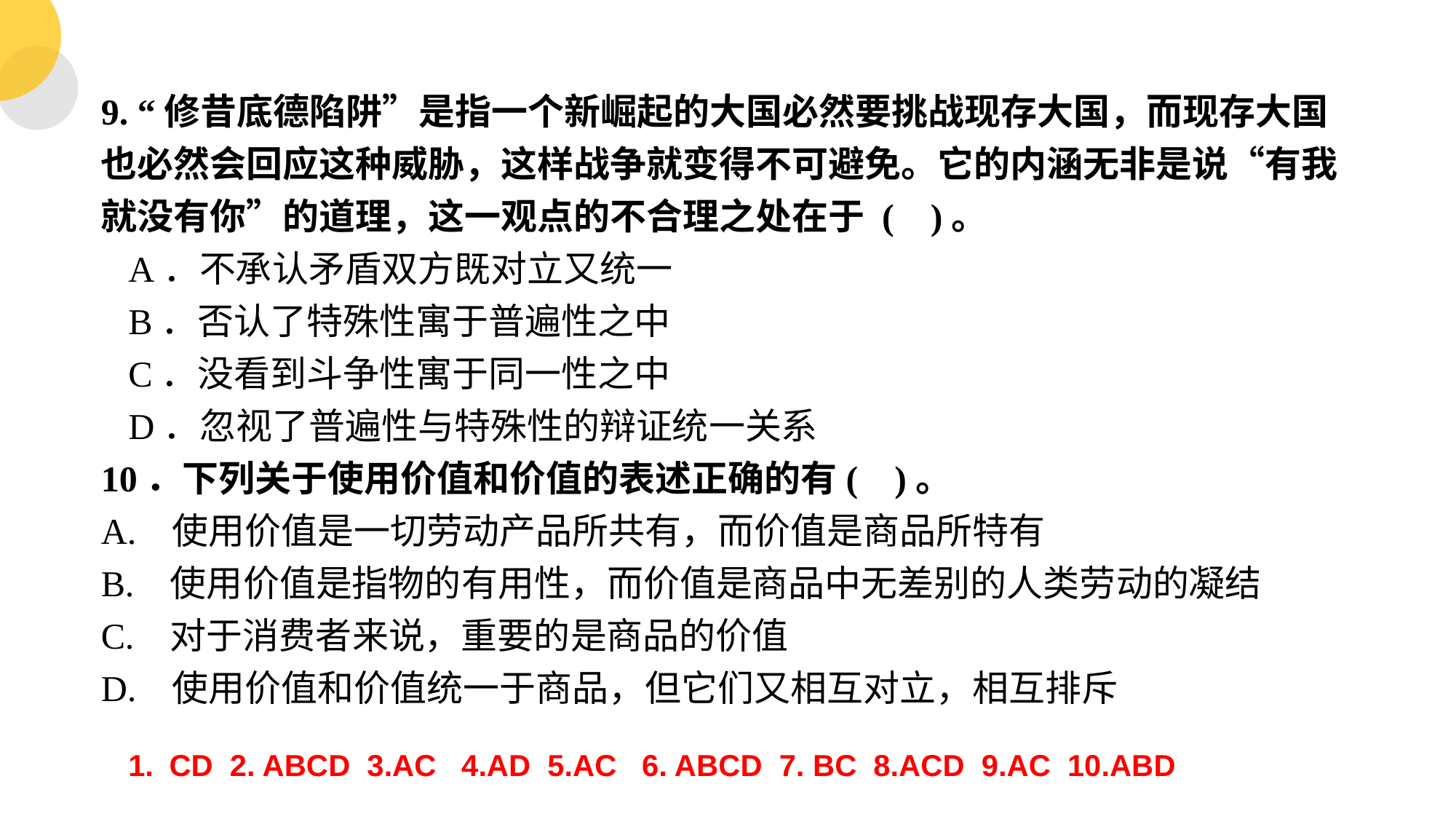

9. “修昔底德陷阱”是指一个新崛起的大国必然要挑战现存大国，而现存大国也必然会回应这种威胁，这样战争就变得不可避免。它的内涵无非是说“有我就没有你”的道理，这一观点的不合理之处在于 (    )。
   A．不承认矛盾双方既对立又统一
   B．否认了特殊性寓于普遍性之中
   C．没看到斗争性寓于同一性之中
   D．忽视了普遍性与特殊性的辩证统一关系
10．下列关于使用价值和价值的表述正确的有(    )。
A.   使用价值是一切劳动产品所共有，而价值是商品所特有
B.   使用价值是指物的有用性，而价值是商品中无差别的人类劳动的凝结
C.   对于消费者来说，重要的是商品的价值
D.   使用价值和价值统一于商品，但它们又相互对立，相互排斥
CD  2. ABCD  3.AC   4.AD  5.AC   6. ABCD  7. BC  8.ACD  9.AC  10.ABD